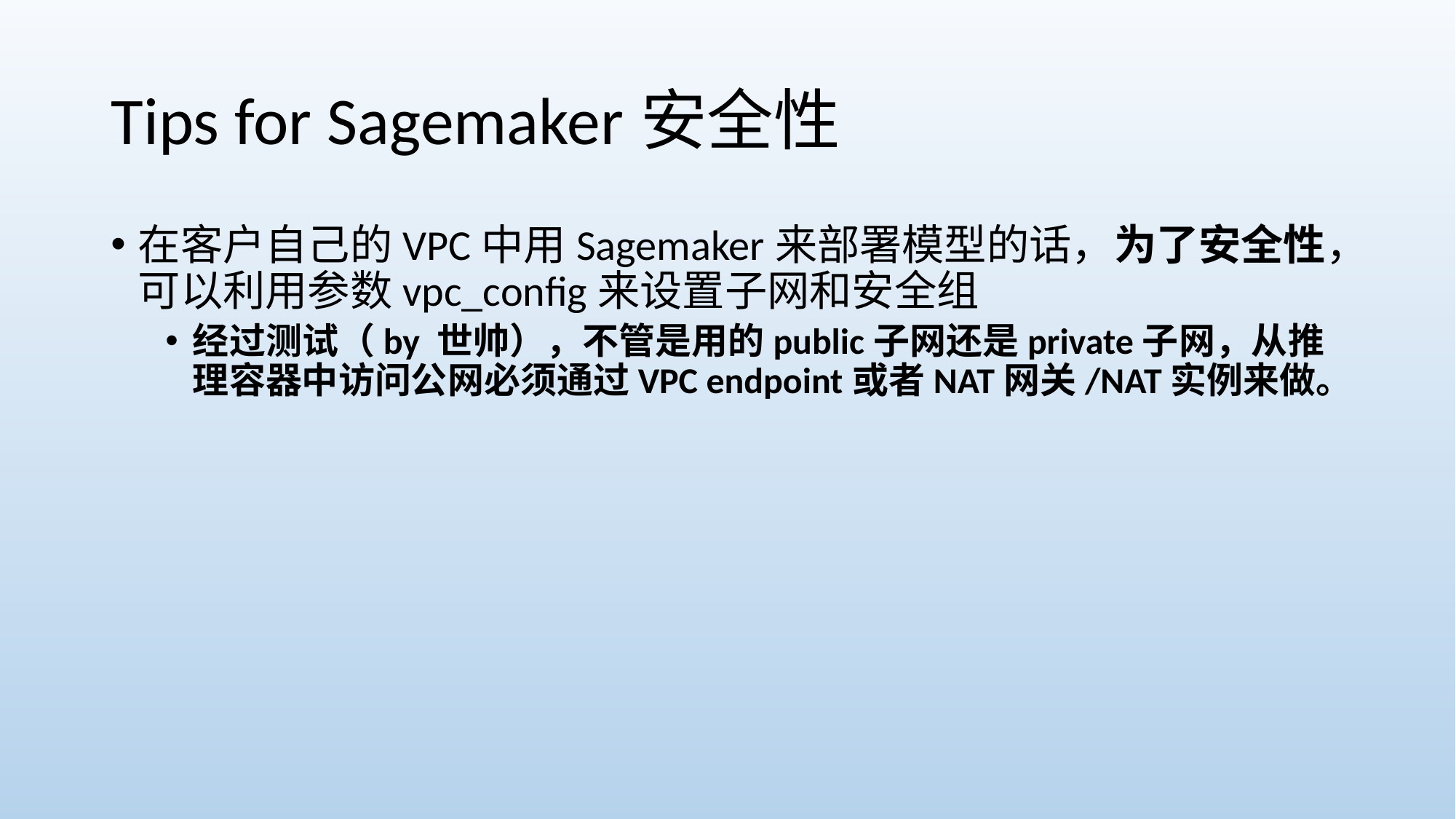

# Tips for Sagemaker安全性
在客户自己的VPC中用Sagemaker来部署模型的话，为了安全性，可以利用参数vpc_config来设置子网和安全组
经过测试（by 世帅），不管是用的public子网还是private子网，从推理容器中访问公网必须通过VPC endpoint或者NAT网关/NAT实例来做。